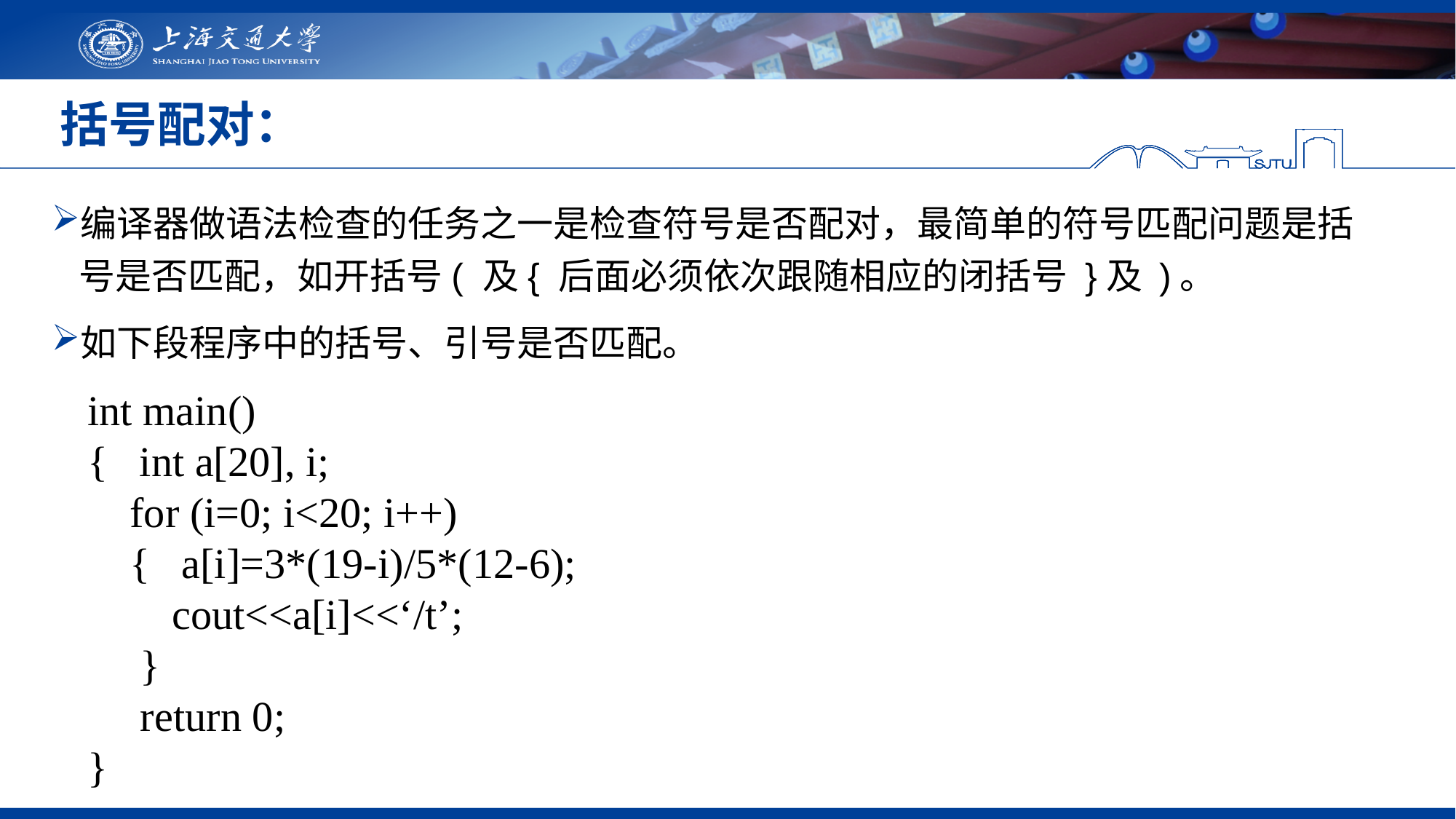

# 括号配对：
编译器做语法检查的任务之一是检查符号是否配对，最简单的符号匹配问题是括号是否匹配，如开括号( 及{ 后面必须依次跟随相应的闭括号 }及 )。
如下段程序中的括号、引号是否匹配。
int main()
{   int a[20], i;
    for (i=0; i<20; i++)
    {   a[i]=3*(19-i)/5*(12-6);
        cout<<a[i]<<‘/t’;
     }
     return 0;
}